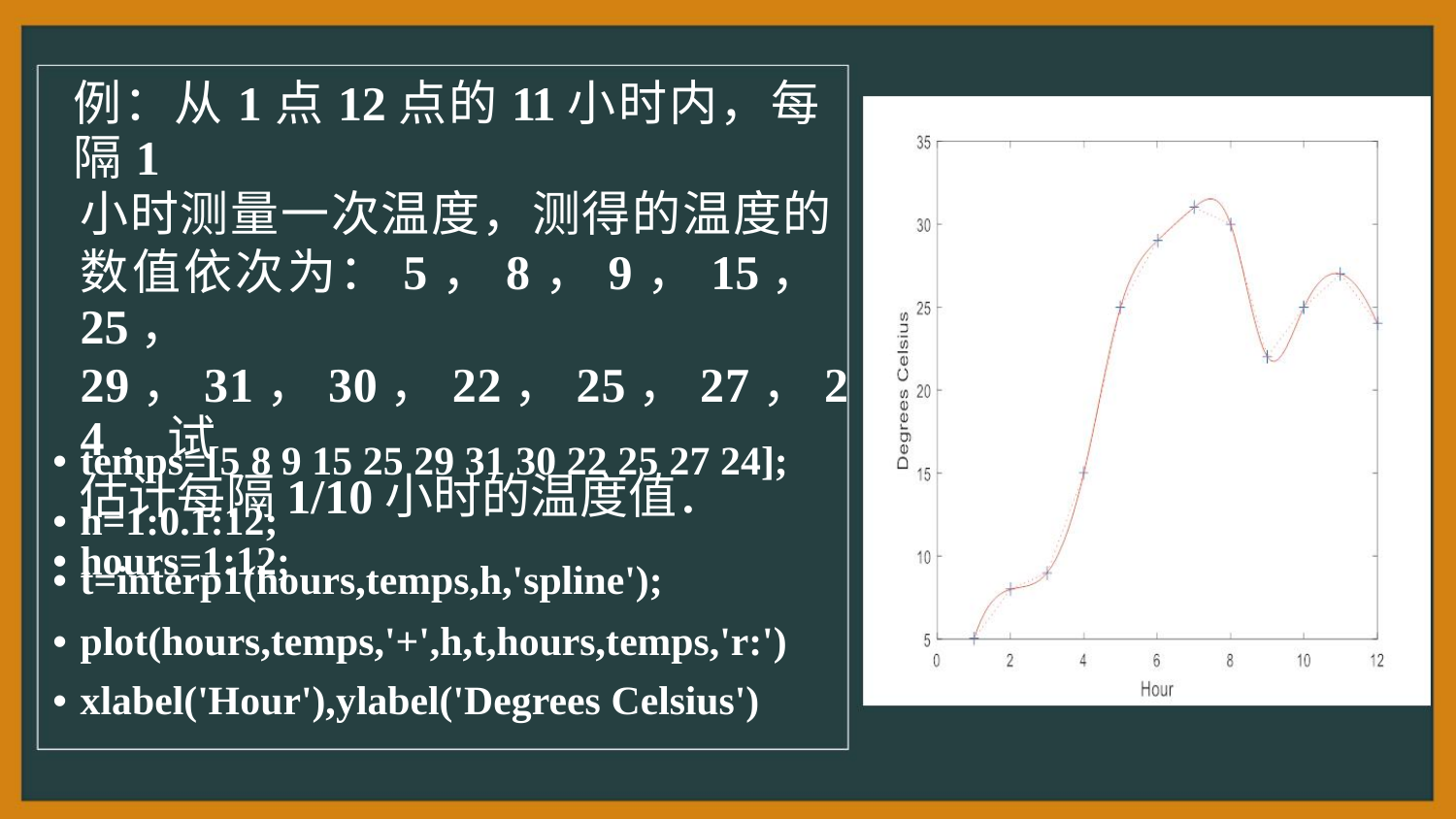

例：从1点12点的11小时内，每隔1
小时测量一次温度，测得的温度的
数值依次为：5，8，9，15，25，
29，31，30，22，25，27，24．试
估计每隔1/10小时的温度值．
• hours=1:12;
• temps=[5 8 9 15 25 29 31 30 22 25 27 24];
• h=1:0.1:12;
• t=interp1(hours,temps,h,'spline');
• plot(hours,temps,'+',h,t,hours,temps,'r:')
• xlabel('Hour'),ylabel('Degrees Celsius')